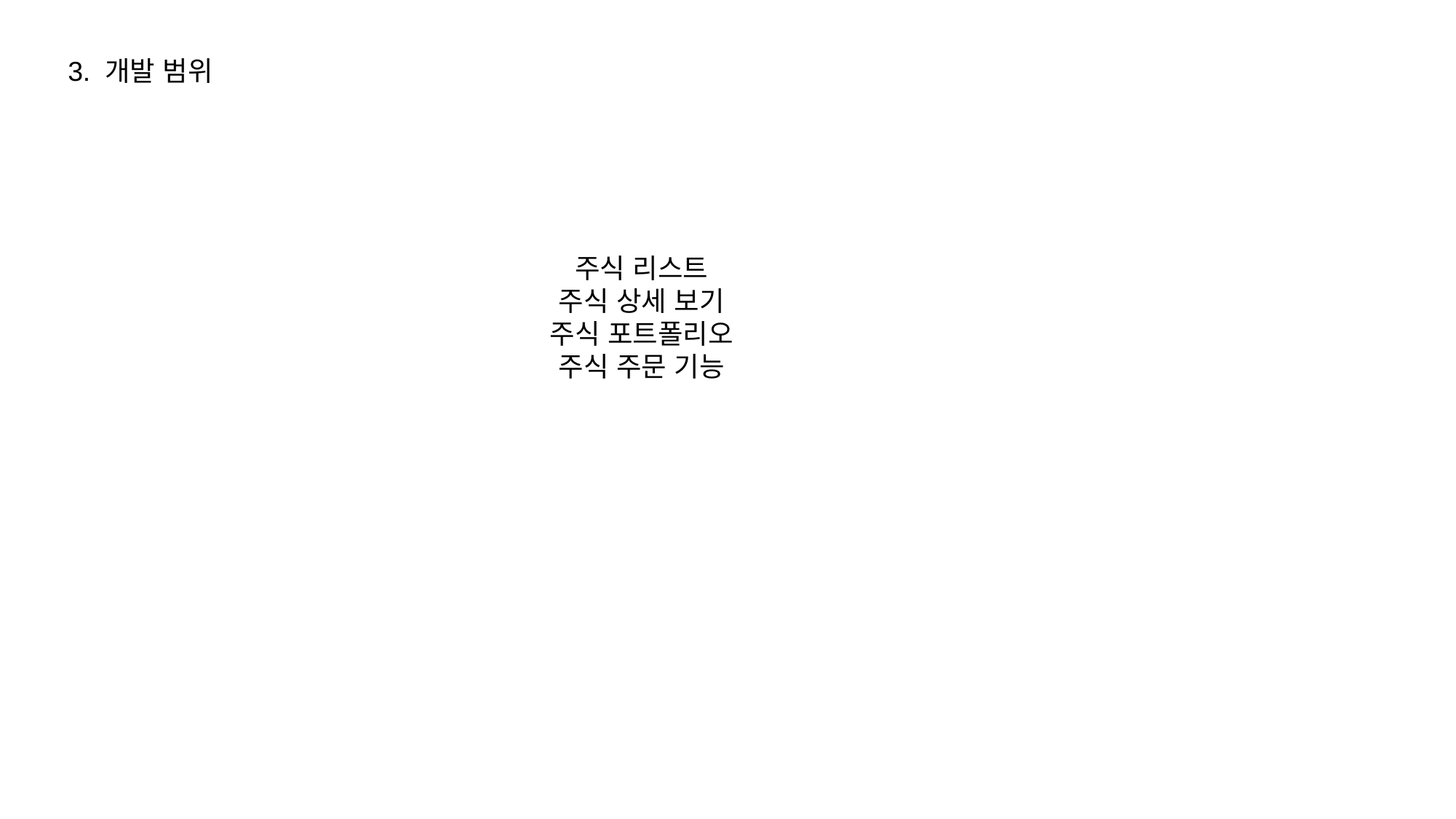

3. 개발 범위
주식 리스트
주식 상세 보기
주식 포트폴리오
주식 주문 기능